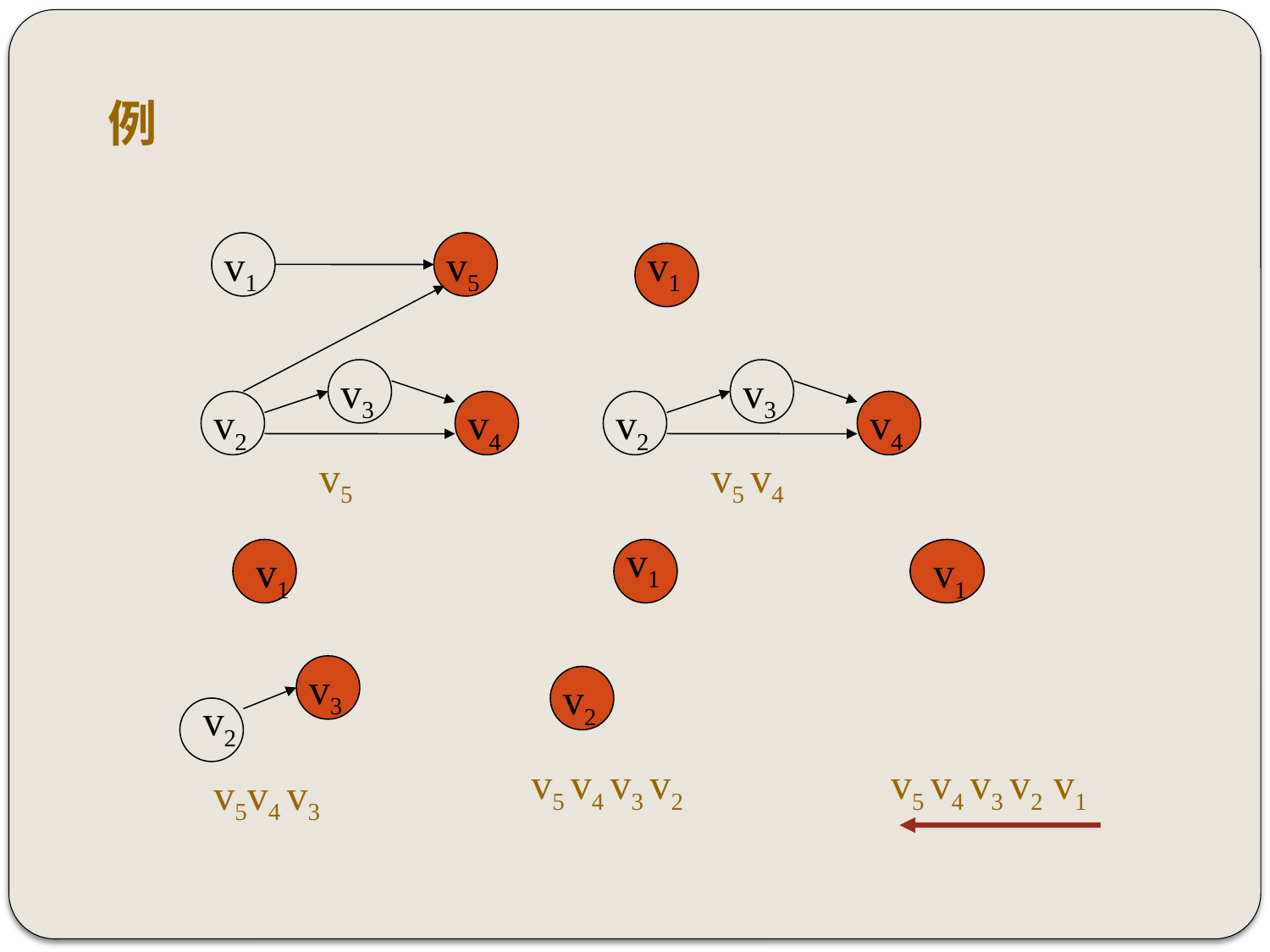

# 例

v1

v5

v3

v2

v4

v1

v3

v2

v4

v5
v5 v4
v1

v2

v1

v3
v2

v1
v5 v4 v3 v2
v5 v4 v3 v2 v1
v5v4 v3